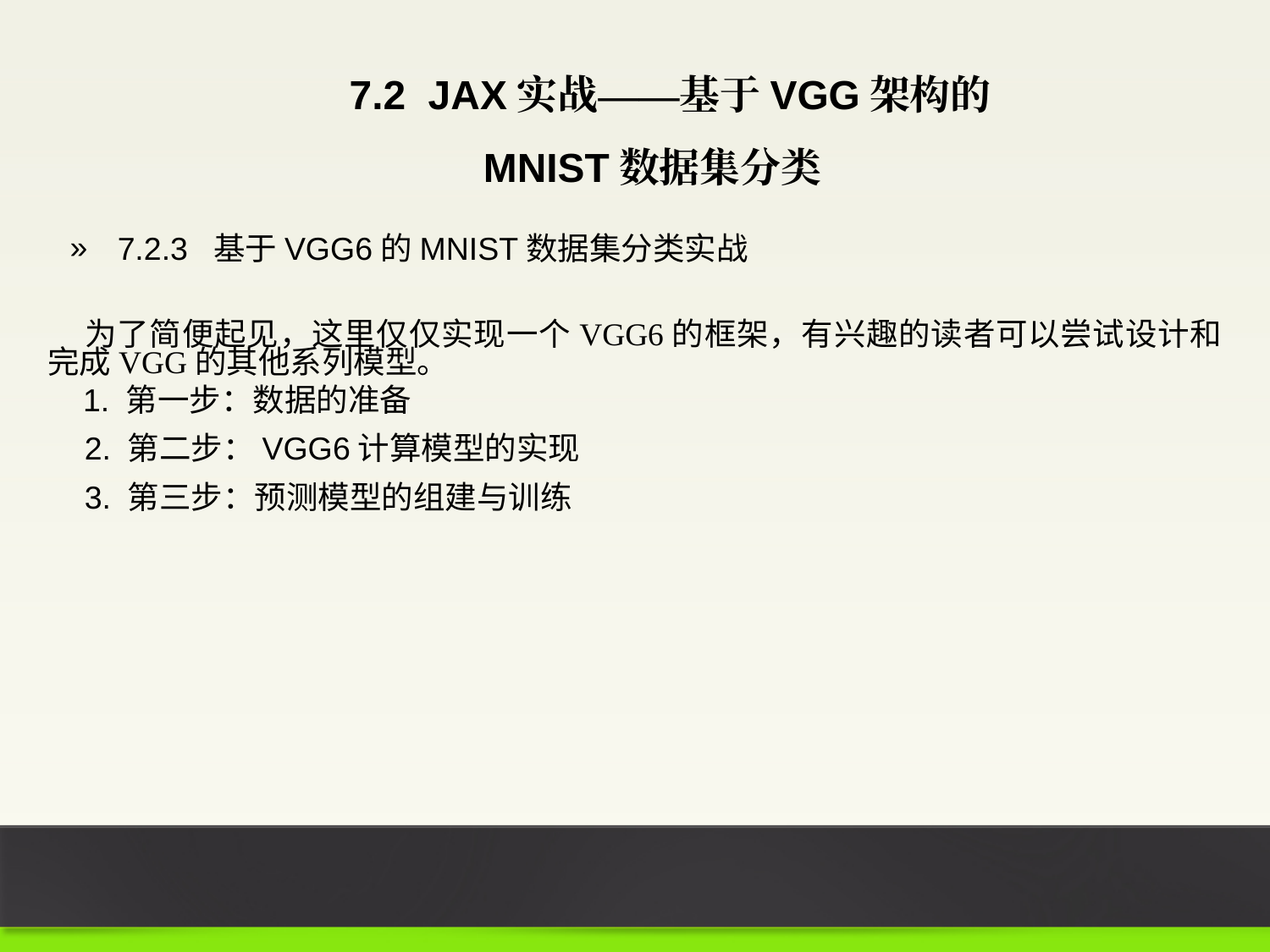

7.2  JAX实战——基于VGG架构的
MNIST数据集分类
7.2.3  基于VGG6的MNIST数据集分类实战
为了简便起见，这里仅仅实现一个VGG6的框架，有兴趣的读者可以尝试设计和完成VGG的其他系列模型。
    1. 第一步：数据的准备
2. 第二步：VGG6计算模型的实现
3. 第三步：预测模型的组建与训练